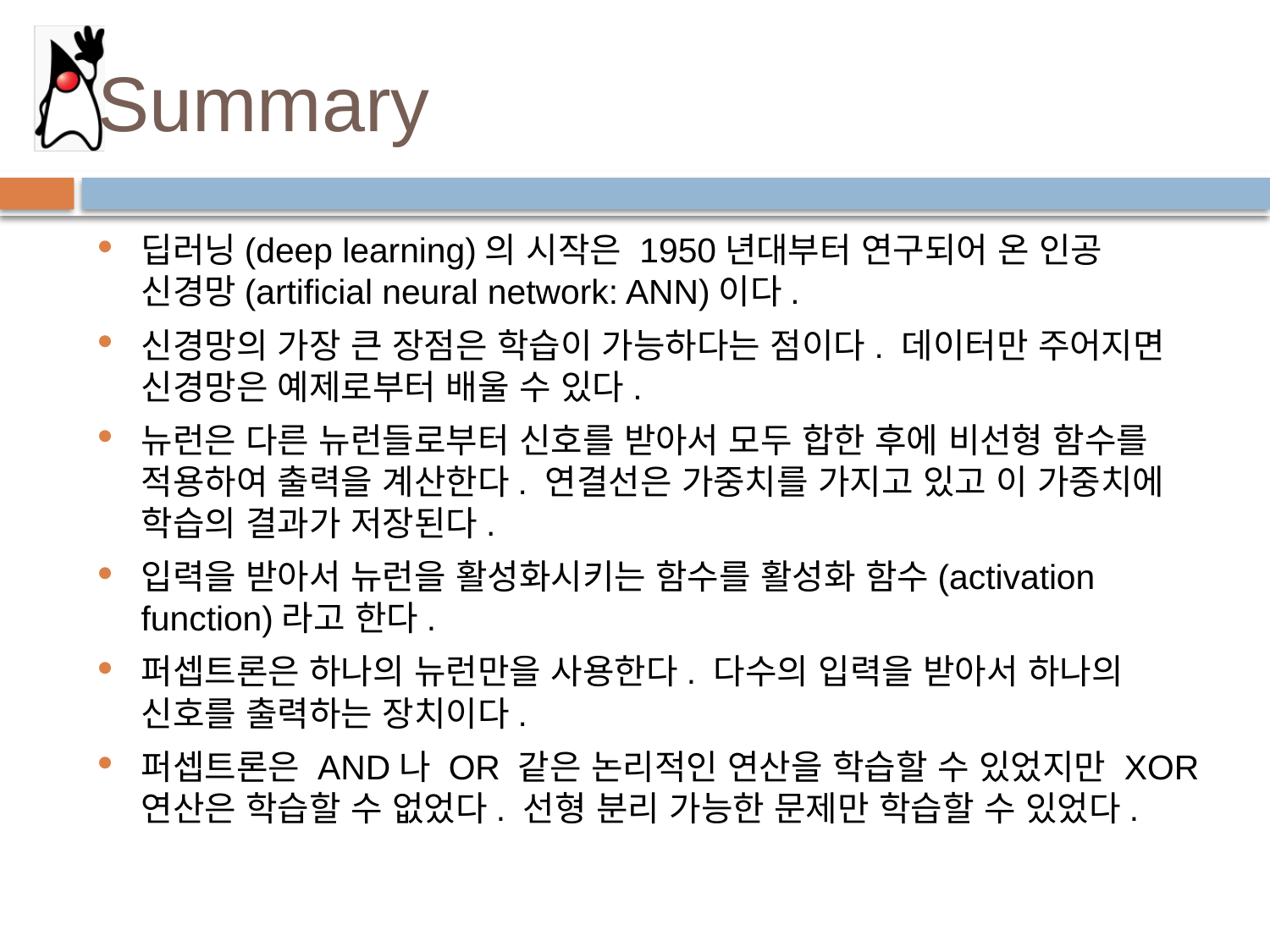

# Summary
딥러닝(deep learning)의 시작은 1950년대부터 연구되어 온 인공 신경망(artificial neural network: ANN)이다.
신경망의 가장 큰 장점은 학습이 가능하다는 점이다. 데이터만 주어지면 신경망은 예제로부터 배울 수 있다.
뉴런은 다른 뉴런들로부터 신호를 받아서 모두 합한 후에 비선형 함수를 적용하여 출력을 계산한다. 연결선은 가중치를 가지고 있고 이 가중치에 학습의 결과가 저장된다.
입력을 받아서 뉴런을 활성화시키는 함수를 활성화 함수(activation function)라고 한다.
퍼셉트론은 하나의 뉴런만을 사용한다. 다수의 입력을 받아서 하나의 신호를 출력하는 장치이다.
퍼셉트론은 AND나 OR 같은 논리적인 연산을 학습할 수 있었지만 XOR 연산은 학습할 수 없었다. 선형 분리 가능한 문제만 학습할 수 있었다.